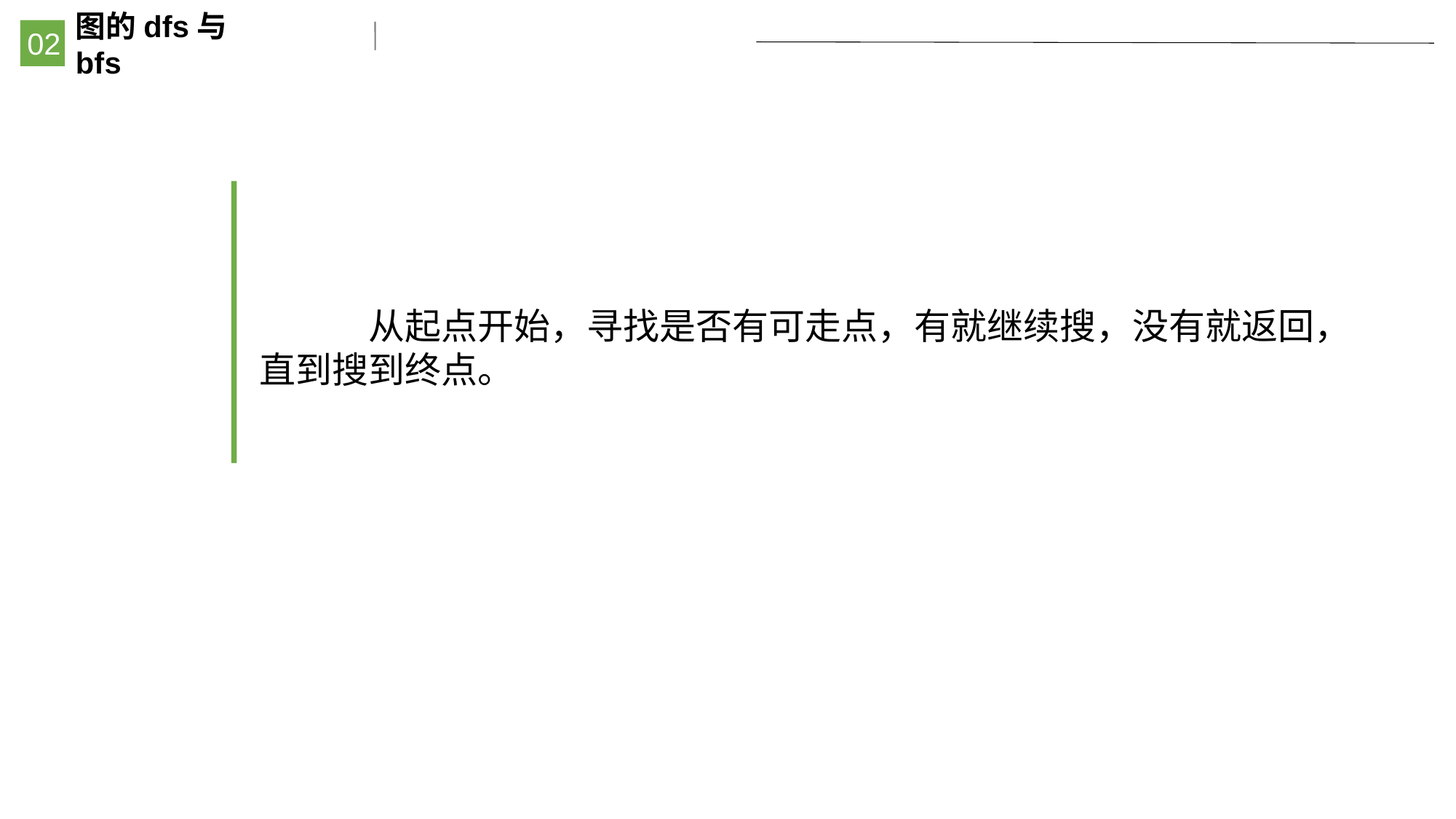

02
图的dfs与bfs

	从起点开始，寻找是否有可走点，有就继续搜，没有就返回，直到搜到终点。